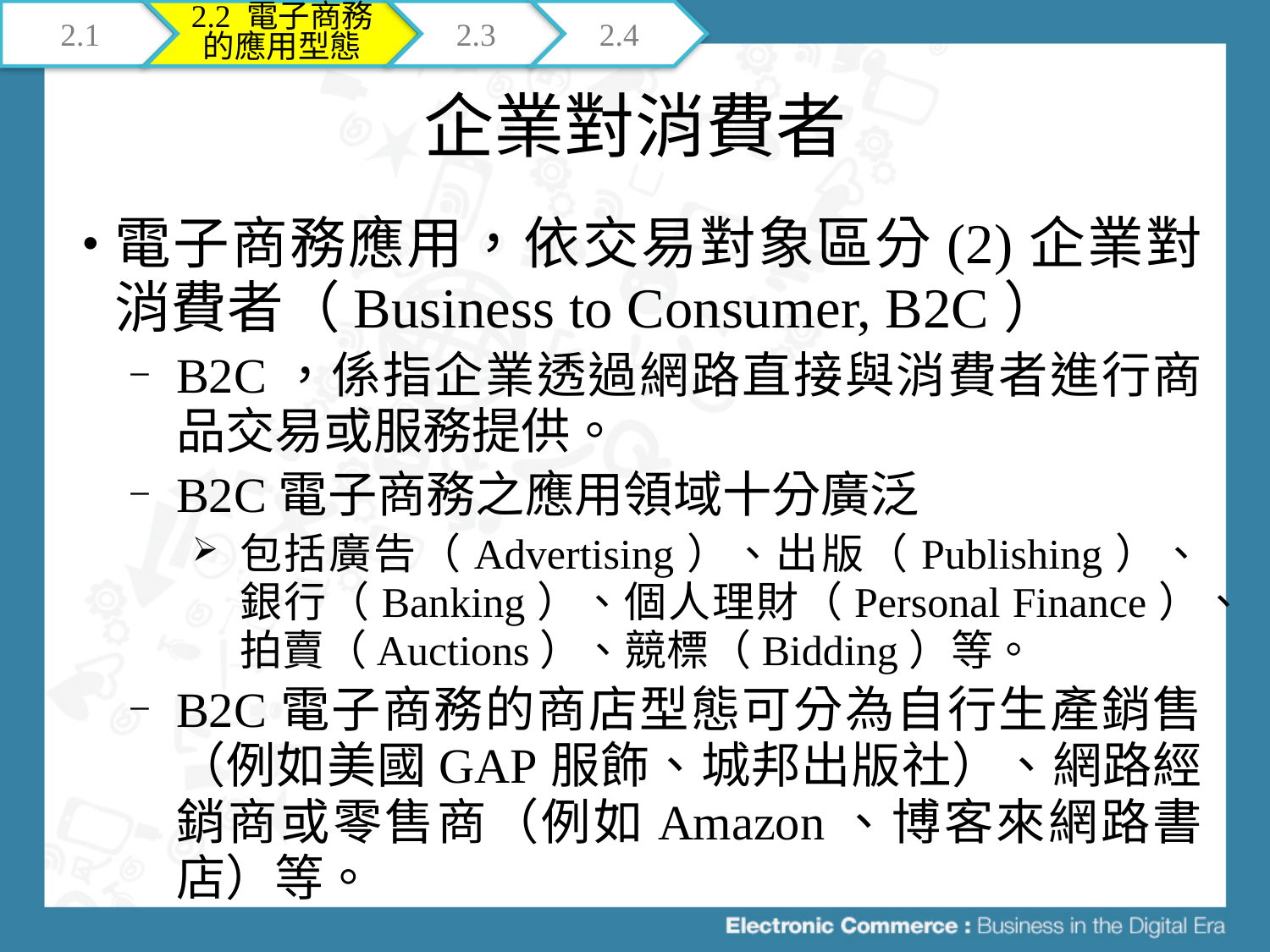

2.1
2.2 電子商務的應用型態
2.3
2.4
# 企業對消費者
電子商務應用，依交易對象區分(2)企業對消費者（Business to Consumer, B2C）
B2C，係指企業透過網路直接與消費者進行商品交易或服務提供。
B2C電子商務之應用領域十分廣泛
包括廣告（Advertising）、出版（Publishing）、銀行（Banking）、個人理財（Personal Finance）、拍賣（Auctions）、競標（Bidding）等。
B2C電子商務的商店型態可分為自行生產銷售（例如美國GAP服飾、城邦出版社）、網路經銷商或零售商（例如Amazon、博客來網路書店）等。